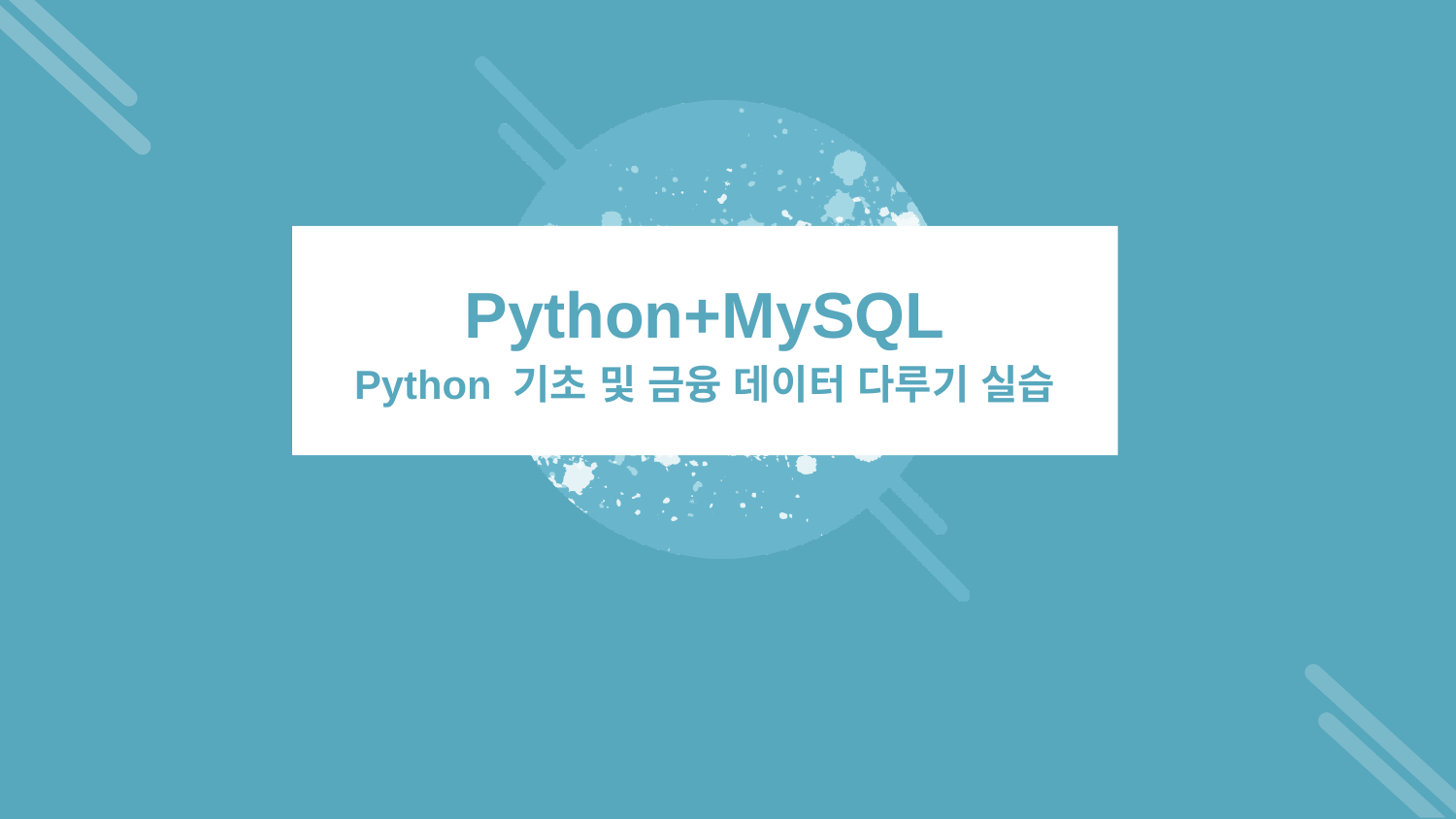

Python+MySQL
Python 기초 및 금융 데이터 다루기 실습